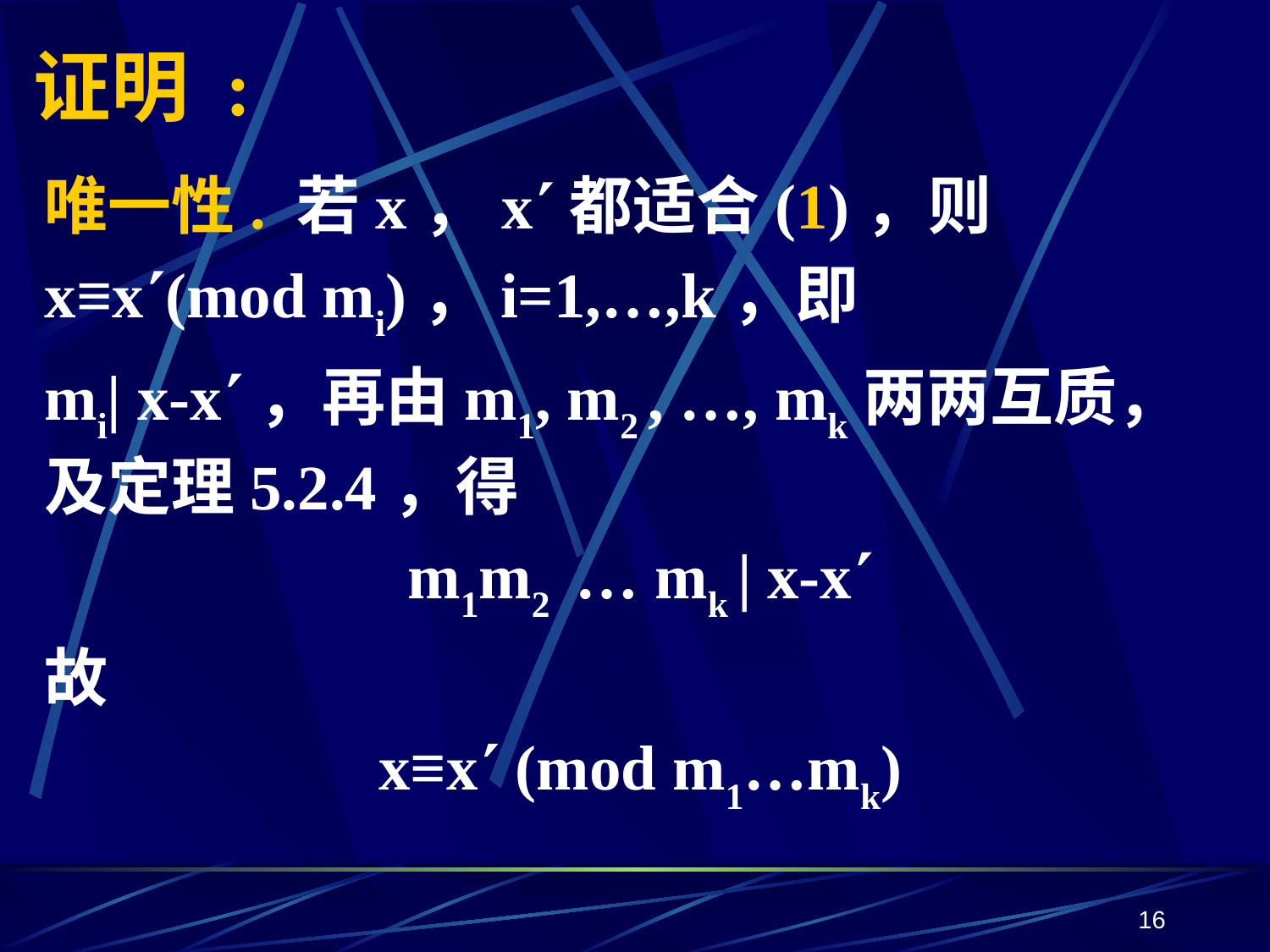

# 证明 :
唯一性. 若x，x′都适合(1)，则
x≡x′(mod mi)，i=1,…,k，即
mi| x-x′，再由m1, m2 , …, mk两两互质，及定理5.2.4，得
m1m2  … mk | x-x′
故
x≡x′ (mod m1…mk)

16